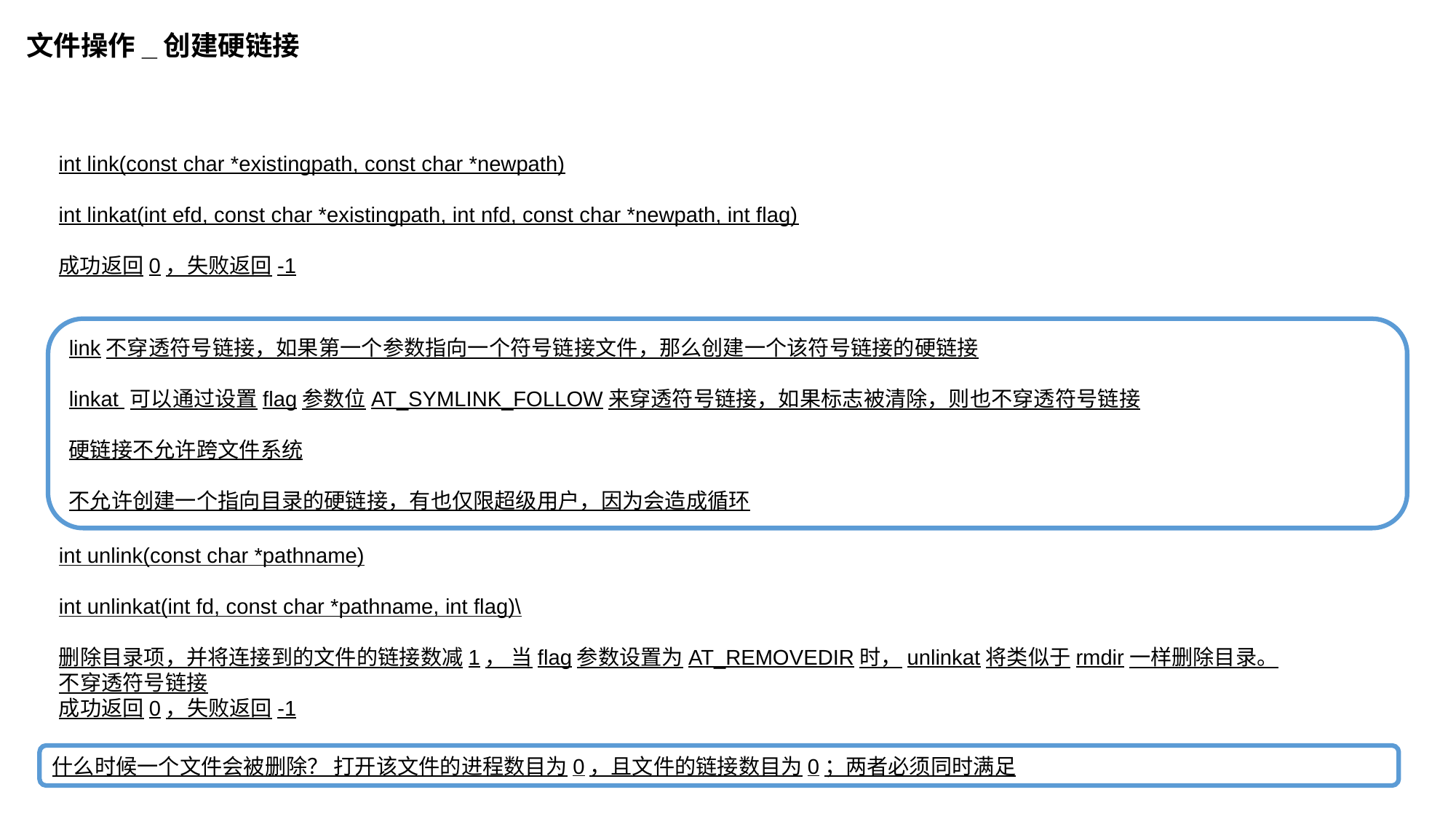

文件操作_创建硬链接
int link(const char *existingpath, const char *newpath)

int linkat(int efd, const char *existingpath, int nfd, const char *newpath, int flag)

成功返回0，失败返回-1
link不穿透符号链接，如果第一个参数指向一个符号链接文件，那么创建一个该符号链接的硬链接

linkat 可以通过设置flag参数位AT_SYMLINK_FOLLOW来穿透符号链接，如果标志被清除，则也不穿透符号链接

硬链接不允许跨文件系统

不允许创建一个指向目录的硬链接，有也仅限超级用户，因为会造成循环
int unlink(const char *pathname)

int unlinkat(int fd, const char *pathname, int flag)\

删除目录项，并将连接到的文件的链接数减1， 当flag参数设置为AT_REMOVEDIR时，unlinkat将类似于rmdir一样删除目录。
不穿透符号链接
成功返回0，失败返回-1
什么时候一个文件会被删除？ 打开该文件的进程数目为0，且文件的链接数目为0；两者必须同时满足